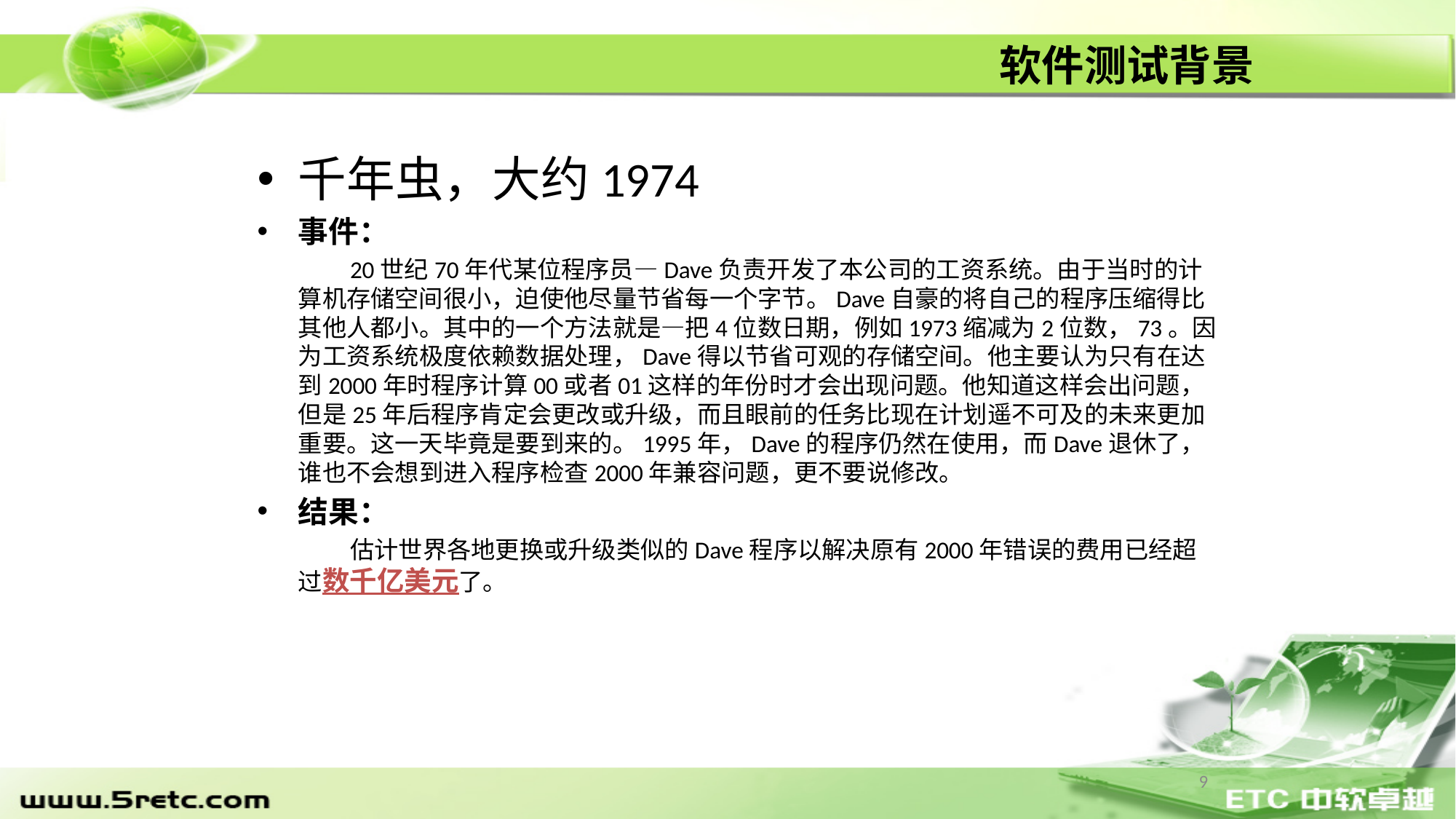

软件测试背景
千年虫，大约1974
事件：
                 20世纪70年代某位程序员—Dave负责开发了本公司的工资系统。由于当时的计算机存储空间很小，迫使他尽量节省每一个字节。Dave自豪的将自己的程序压缩得比其他人都小。其中的一个方法就是—把4位数日期，例如1973缩减为2位数，73。因为工资系统极度依赖数据处理，Dave得以节省可观的存储空间。他主要认为只有在达到2000年时程序计算00或者01这样的年份时才会出现问题。他知道这样会出问题，但是25年后程序肯定会更改或升级，而且眼前的任务比现在计划遥不可及的未来更加重要。这一天毕竟是要到来的。1995年，Dave的程序仍然在使用，而Dave退休了，谁也不会想到进入程序检查2000年兼容问题，更不要说修改。
结果：
                估计世界各地更换或升级类似的Dave程序以解决原有2000年错误的费用已经超过数千亿美元了。

9